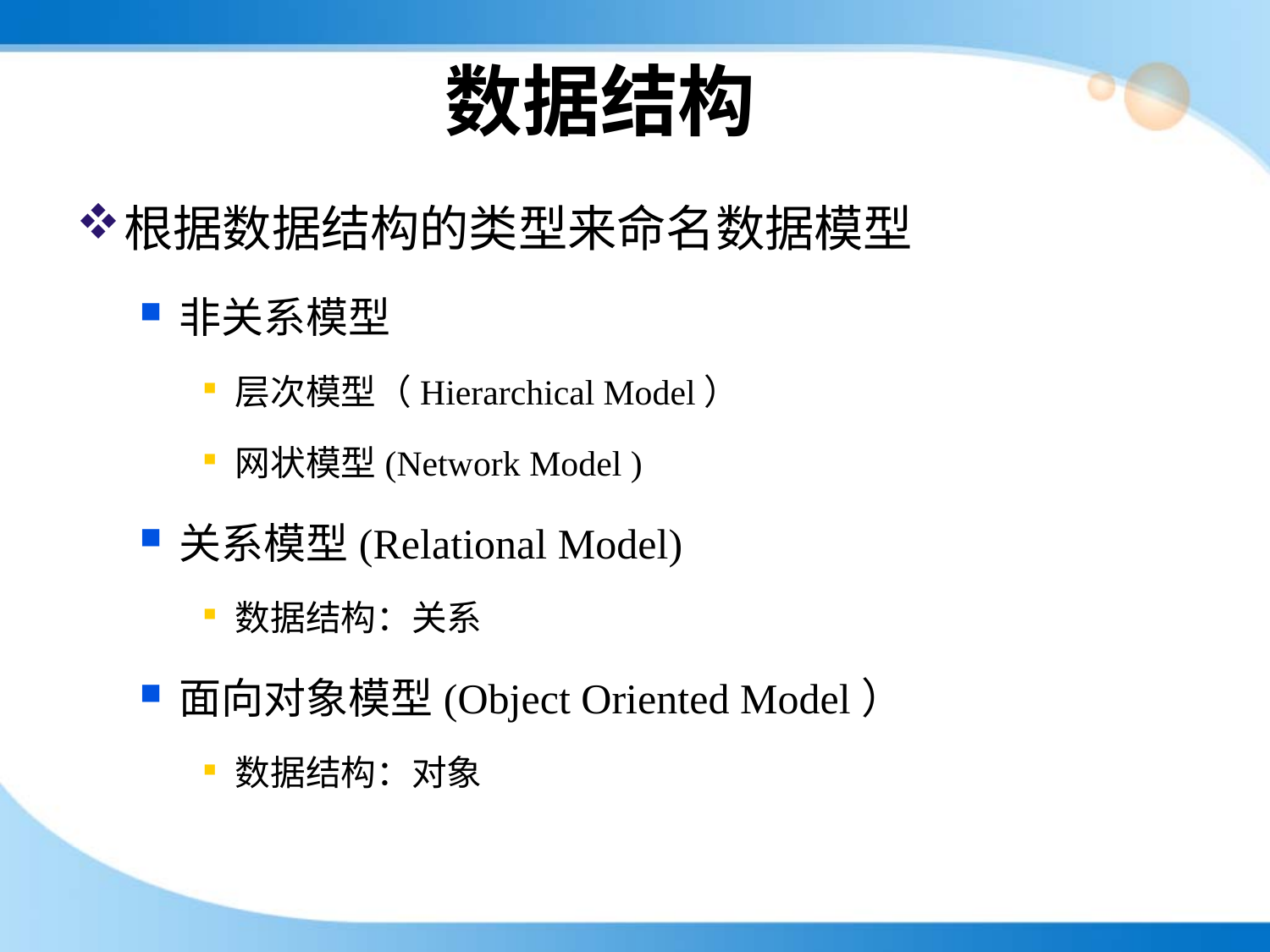

# 数据结构
根据数据结构的类型来命名数据模型
非关系模型
层次模型（Hierarchical Model）
网状模型(Network Model )
关系模型(Relational Model)
数据结构：关系
面向对象模型(Object Oriented Model）
数据结构：对象